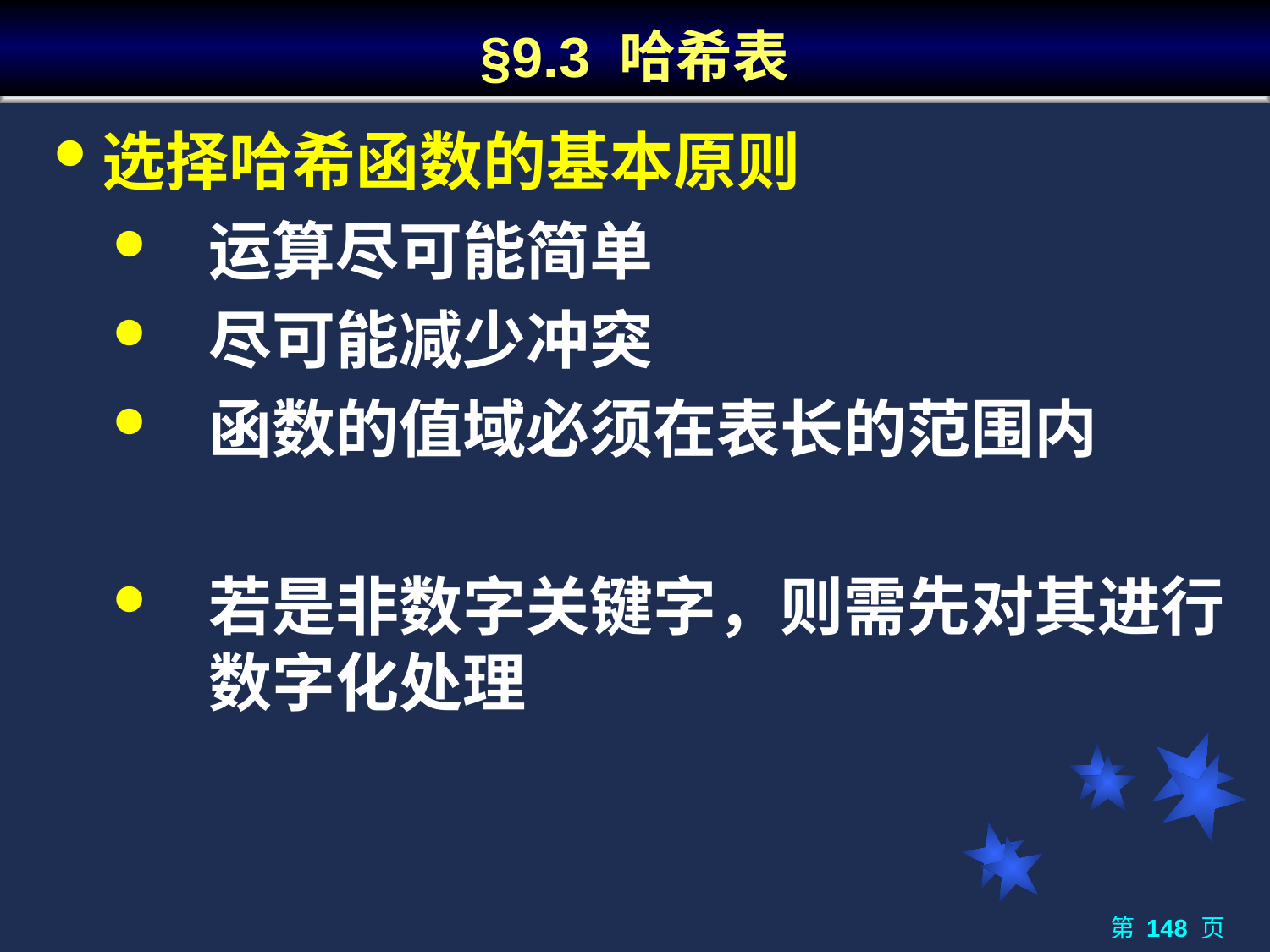

# §9.3 哈希表
选择哈希函数的基本原则
运算尽可能简单
尽可能减少冲突
函数的值域必须在表长的范围内

若是非数字关键字，则需先对其进行数字化处理

第 148 页